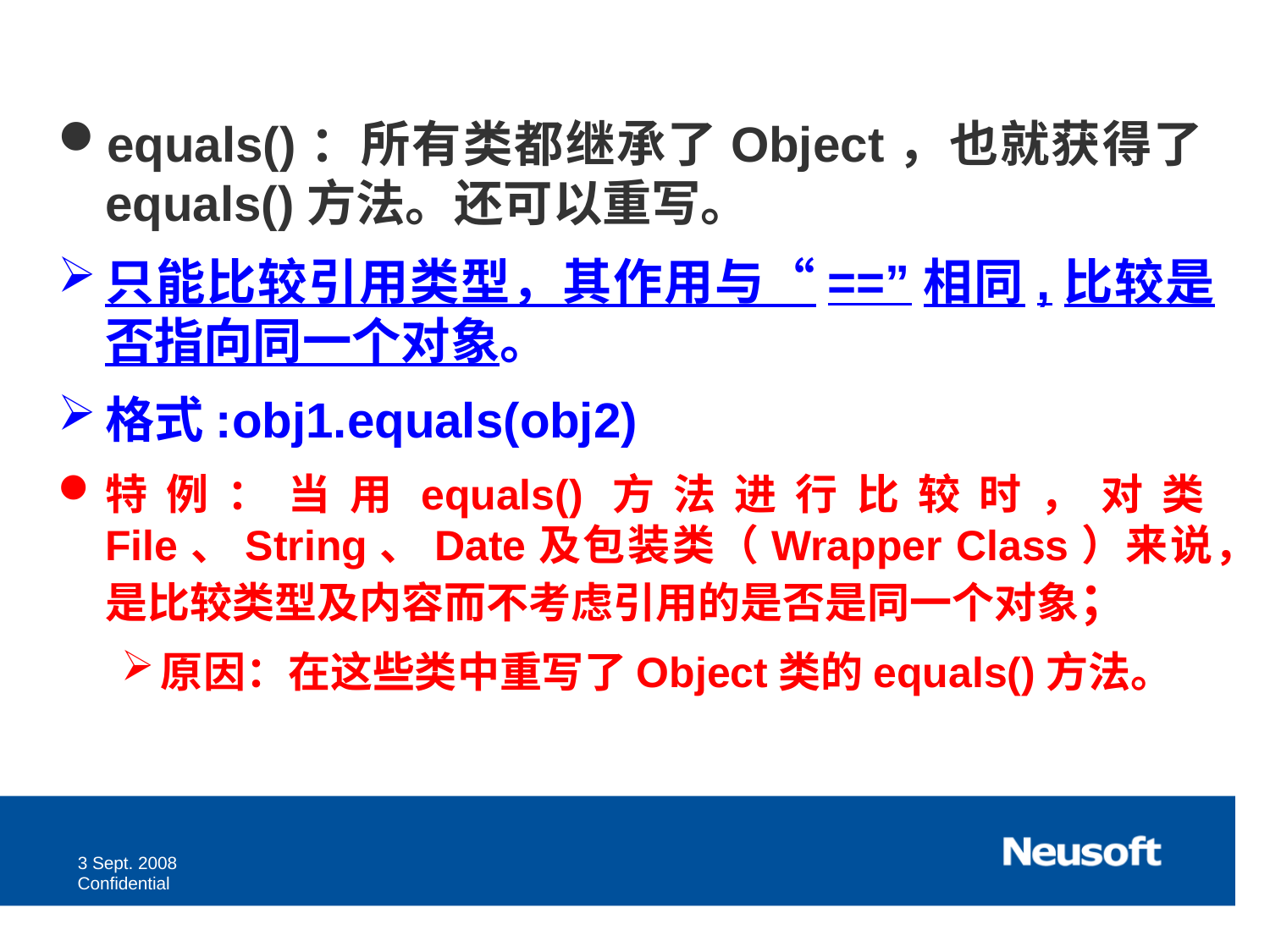

equals()：所有类都继承了Object，也就获得了equals()方法。还可以重写。
只能比较引用类型，其作用与“==”相同,比较是否指向同一个对象。
格式:obj1.equals(obj2)
特例：当用equals()方法进行比较时，对类File、String、Date及包装类（Wrapper Class）来说，是比较类型及内容而不考虑引用的是否是同一个对象；
原因：在这些类中重写了Object类的equals()方法。